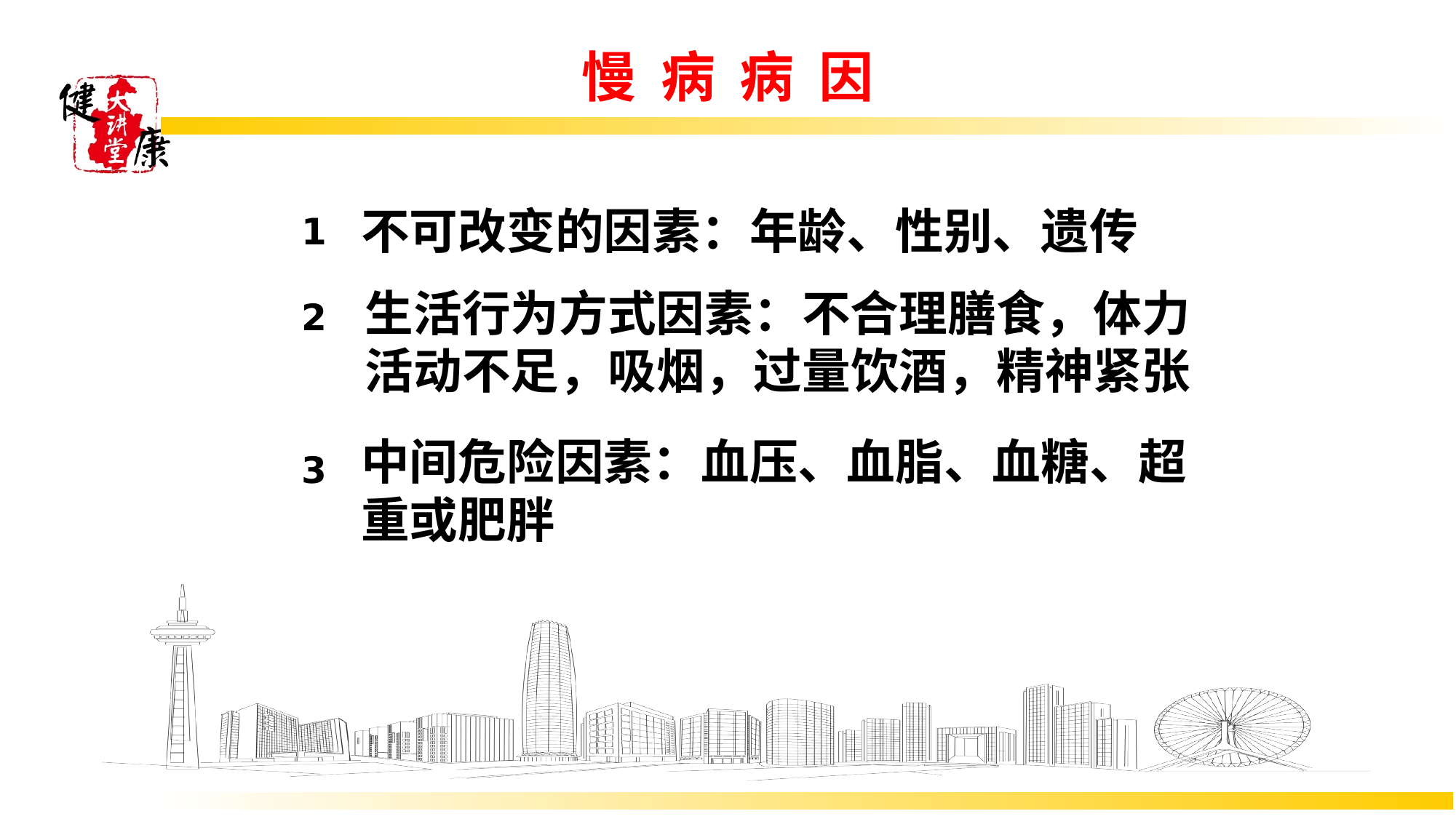

# 慢  病  病  因
1
不可改变的因素：年龄、性别、遗传
2
生活行为方式因素：不合理膳食，体力
活动不足，吸烟，过量饮酒，精神紧张
中间危险因素：血压、血脂、血糖、超
重或肥胖
3